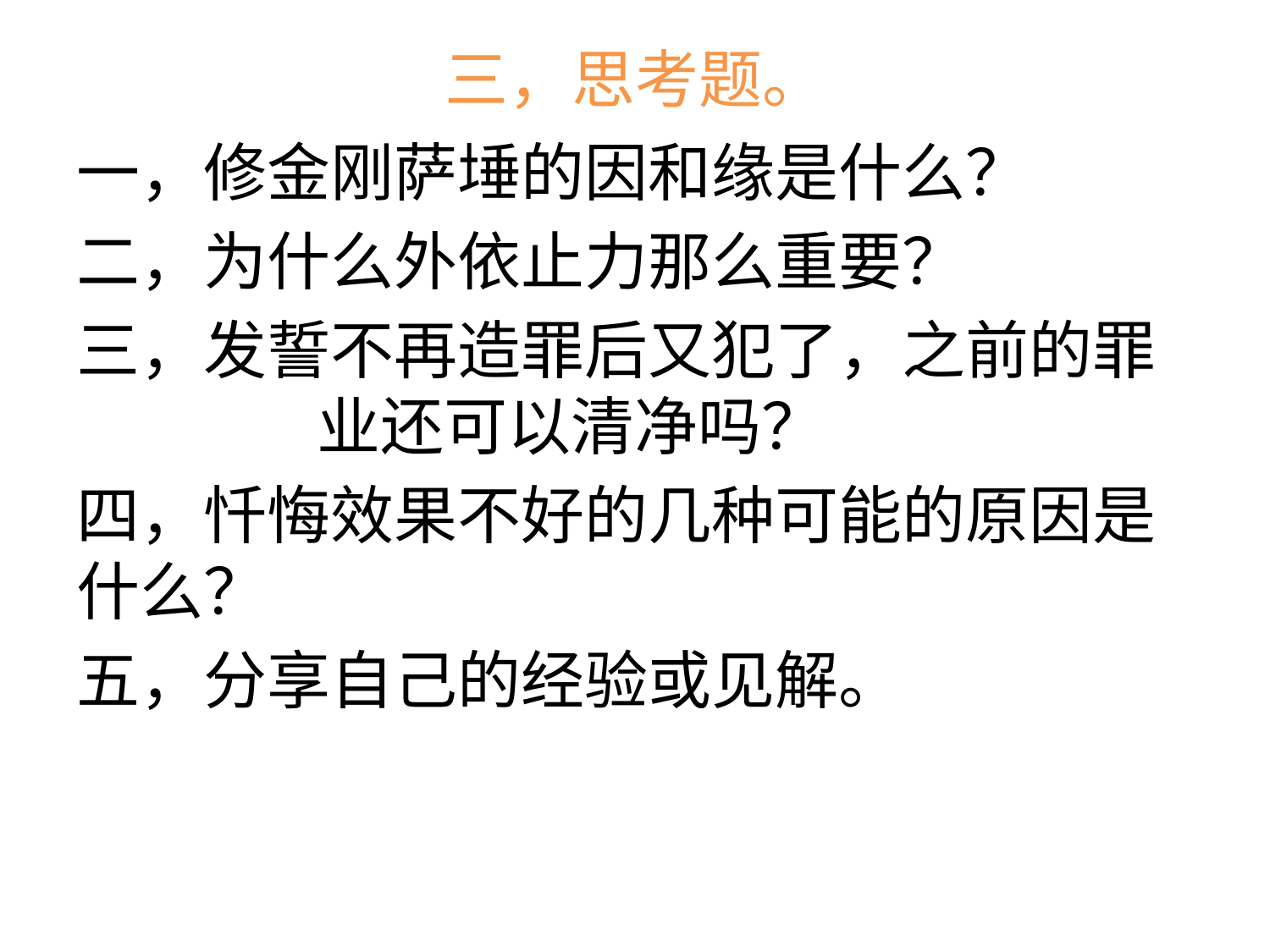

# 三，思考题。
一，修金刚萨埵的因和缘是什么？
二，为什么外依止力那么重要？
三，发誓不再造罪后又犯了，之前的罪                    业还可以清净吗？
四，忏悔效果不好的几种可能的原因是什么？
五，分享自己的经验或见解。